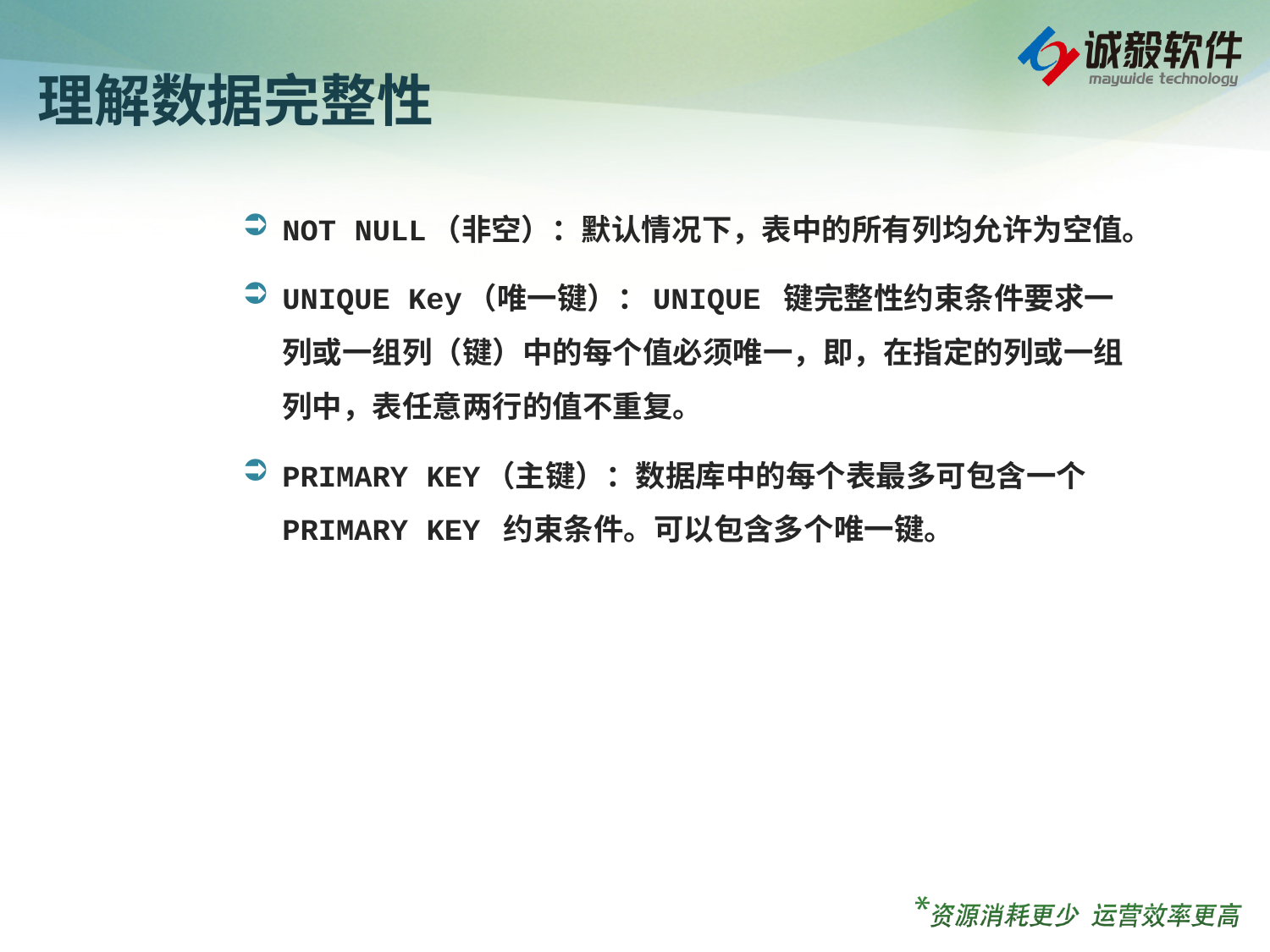

# 理解数据完整性
NOT NULL（非空）：默认情况下，表中的所有列均允许为空值。
UNIQUE Key（唯一键）：UNIQUE 键完整性约束条件要求一列或一组列（键）中的每个值必须唯一，即，在指定的列或一组列中，表任意两行的值不重复。
PRIMARY KEY（主键）：数据库中的每个表最多可包含一个 PRIMARY KEY 约束条件。可以包含多个唯一键。